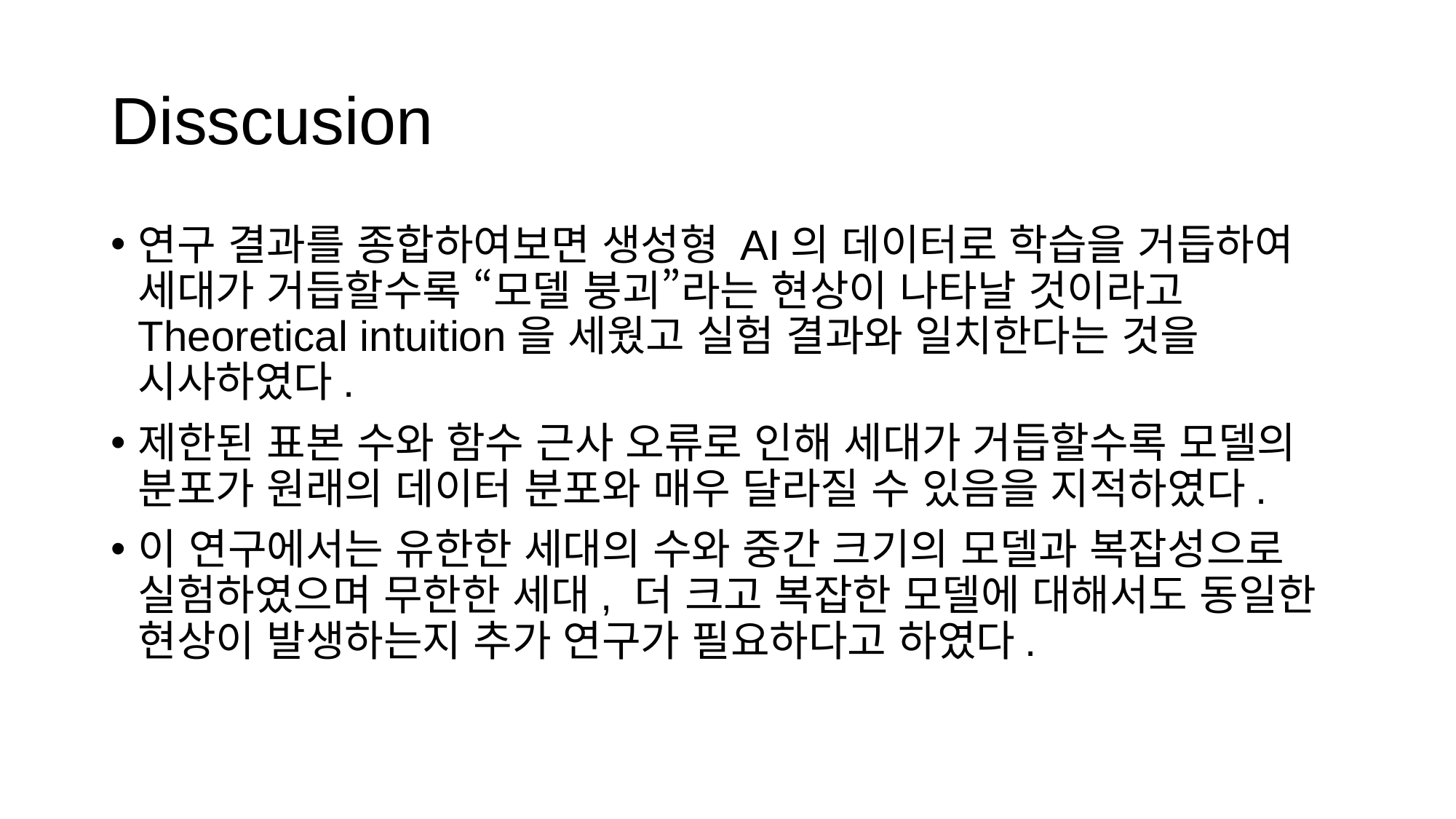

# Disscusion
연구 결과를 종합하여보면 생성형 AI의 데이터로 학습을 거듭하여 세대가 거듭할수록 “모델 붕괴”라는 현상이 나타날 것이라고 Theoretical intuition을 세웠고 실험 결과와 일치한다는 것을 시사하였다.
제한된 표본 수와 함수 근사 오류로 인해 세대가 거듭할수록 모델의 분포가 원래의 데이터 분포와 매우 달라질 수 있음을 지적하였다.
이 연구에서는 유한한 세대의 수와 중간 크기의 모델과 복잡성으로 실험하였으며 무한한 세대, 더 크고 복잡한 모델에 대해서도 동일한 현상이 발생하는지 추가 연구가 필요하다고 하였다.